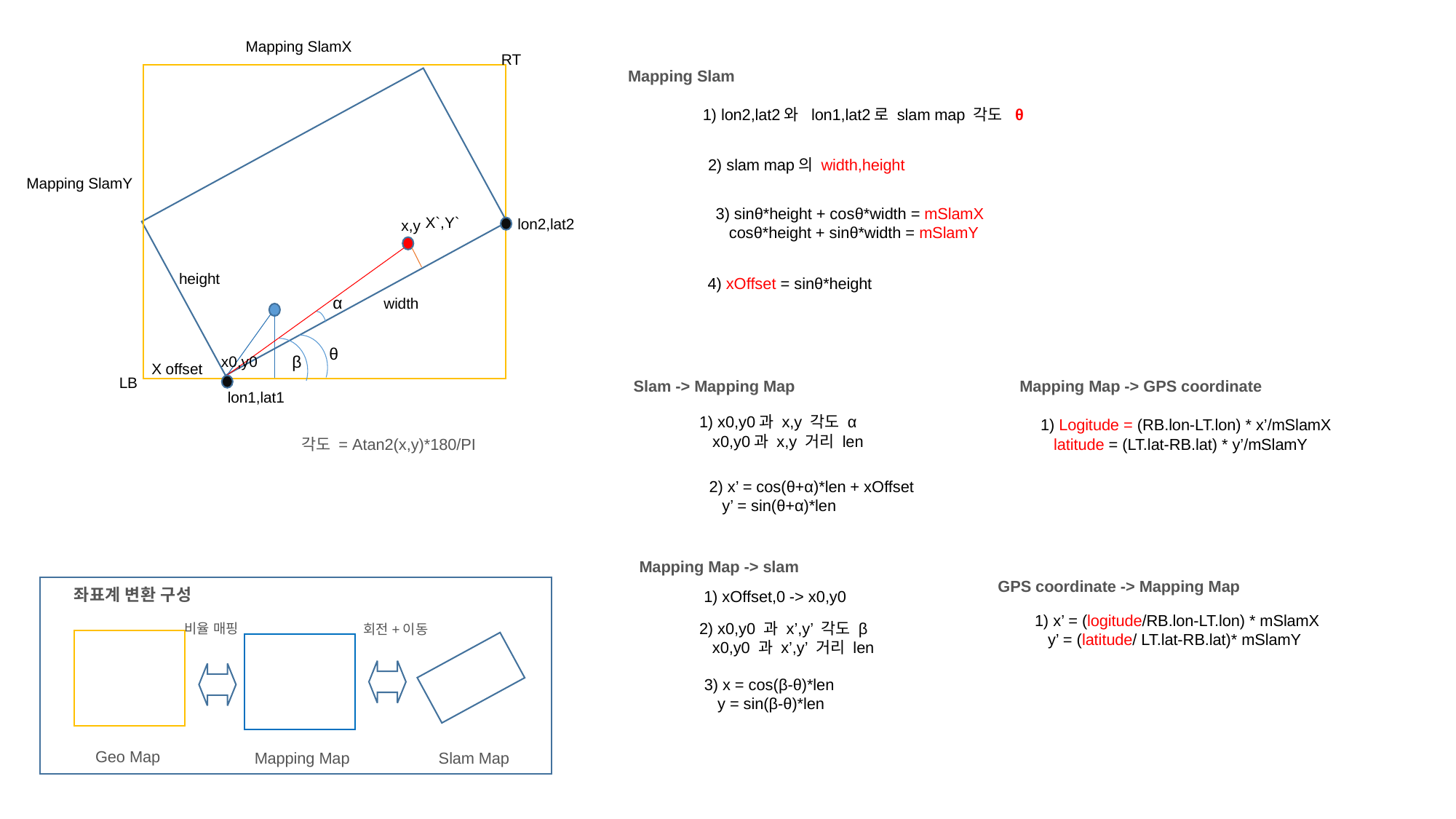

Mapping SlamX
RT
Mapping Slam

1) lon2,lat2와  lon1,lat2로 slam map 각도  θ

2) slam map의 width,height
Mapping SlamY
3) sinθ*height + cosθ*width = mSlamX
   cosθ*height + sinθ*width = mSlamY
X`,Y`
lon2,lat2
x,y

height
4) xOffset = sinθ*height
α
width

θ

β
x0,y0
X offset
LB
Slam -> Mapping Map
Mapping Map -> GPS coordinate

lon1,lat1
1) x0,y0과 x,y 각도 α
   x0,y0과 x,y 거리 len
1) Logitude = (RB.lon-LT.lon) * x’/mSlamX
   latitude = (LT.lat-RB.lat) * y’/mSlamY
각도 = Atan2(x,y)*180/PI
2) x’ = cos(θ+α)*len + xOffset
   y’ = sin(θ+α)*len
Mapping Map -> slam
GPS coordinate -> Mapping Map

좌표계 변환 구성
1) xOffset,0 -> x0,y0
1) x’ = (logitude/RB.lon-LT.lon) * mSlamX
   y’ = (latitude/ LT.lat-RB.lat)* mSlamY
2) x0,y0 과 x’,y’ 각도 β
   x0,y0 과 x’,y’ 거리 len
비율 매핑
회전+이동

3) x = cos(β-θ)*len
   y = sin(β-θ)*len
Geo Map
Mapping Map
Slam Map